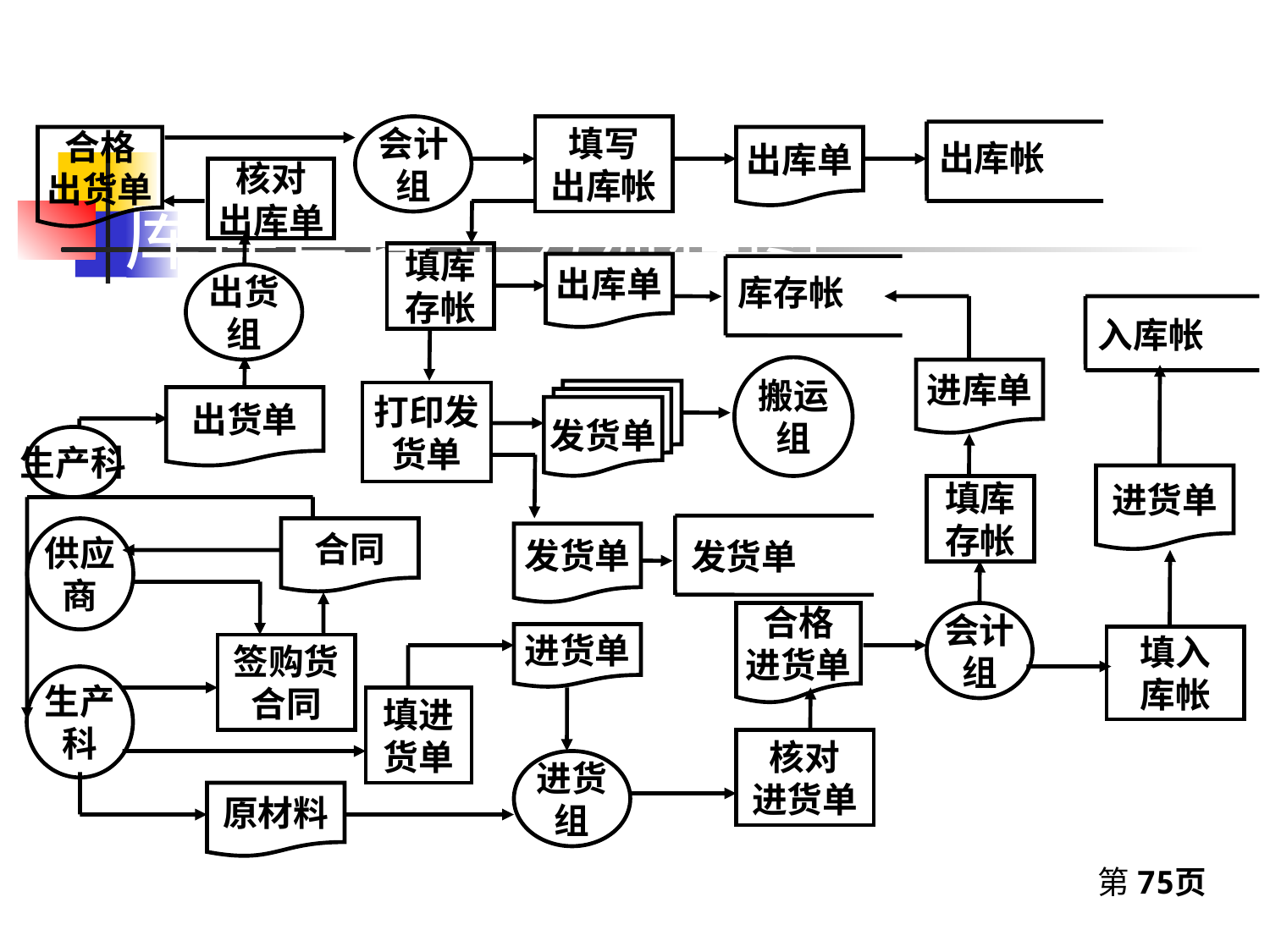

会计组
合格
出货单

填写
出库帐

出库单
出库帐

库存管理业务流程图
核对
出库单

填库存帐
出库单

库存帐

出货组

出货单

生产科

进库单

填库存帐

入库帐

进货单

填入
库帐

打印发货单
搬运
组
发货单

发货单
 发货单

供应
商

签购货合同

生产
科
合同

合格
进货单

核对
进货单

会计组

进货单

填进
货单

进货组

原材料